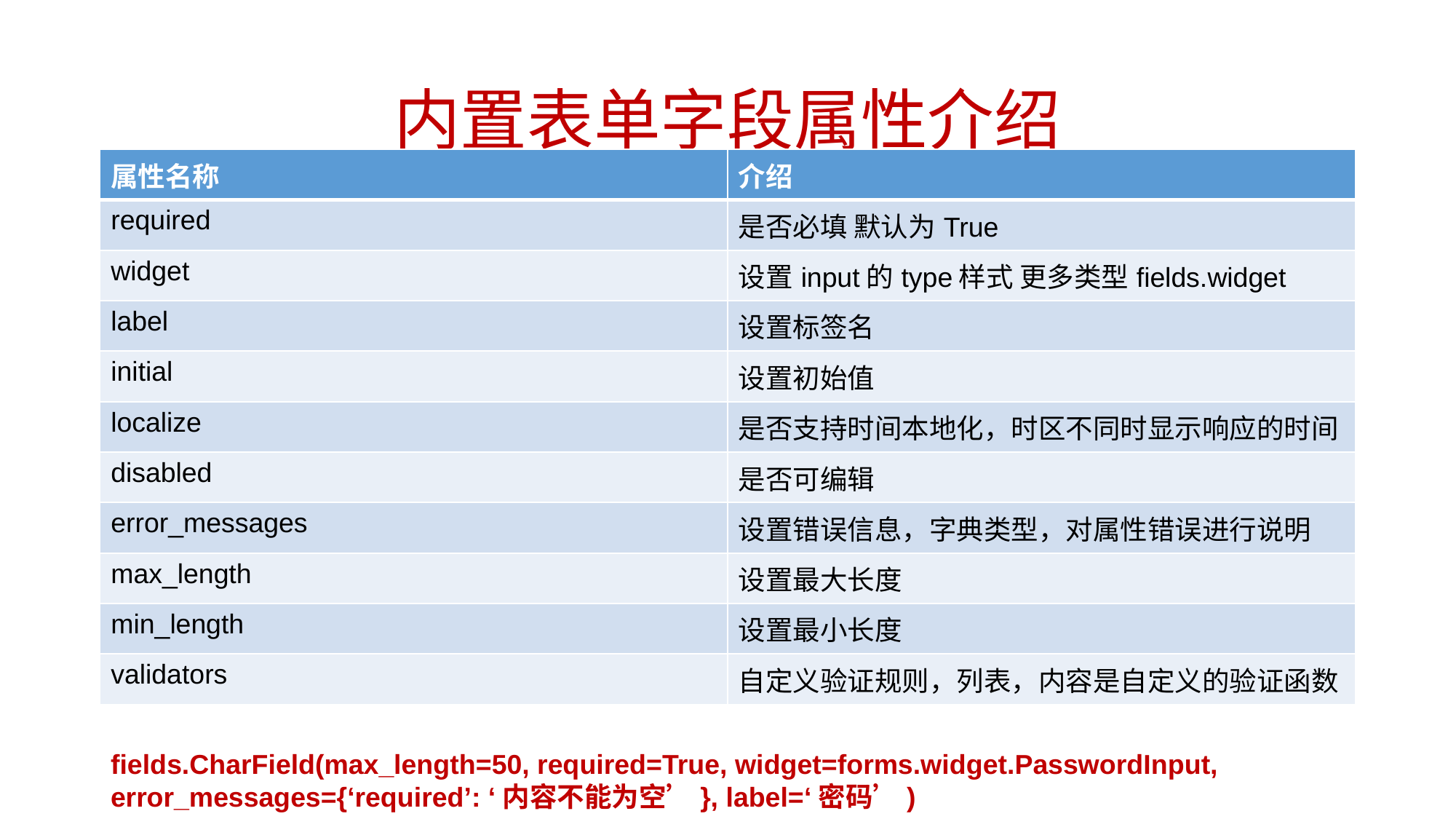

# 内置表单字段属性介绍
| 属性名称 | 介绍 |
| --- | --- |
| required | 是否必填 默认为True |
| widget | 设置input的type样式 更多类型fields.widget |
| label | 设置标签名 |
| initial | 设置初始值 |
| localize | 是否支持时间本地化，时区不同时显示响应的时间 |
| disabled | 是否可编辑 |
| error\_messages | 设置错误信息，字典类型，对属性错误进行说明 |
| max\_length | 设置最大长度 |
| min\_length | 设置最小长度 |
| validators | 自定义验证规则，列表，内容是自定义的验证函数 |
fields.CharField(max_length=50, required=True, widget=forms.widget.PasswordInput, error_messages={‘required’: ‘内容不能为空’}, label=‘密码’)